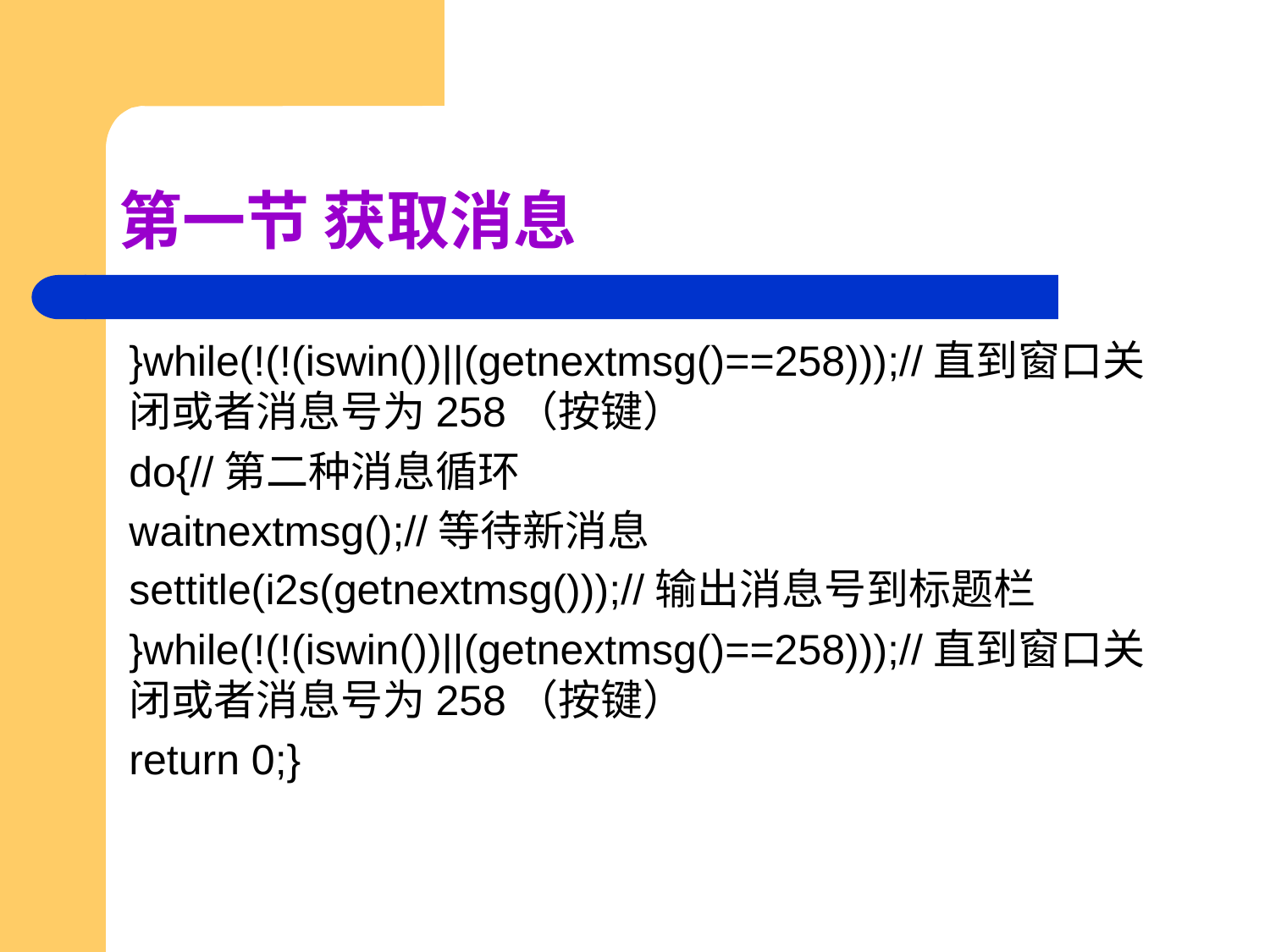

# 第一节 获取消息
}while(!(!(iswin())||(getnextmsg()==258)));//直到窗口关闭或者消息号为258（按键）
do{//第二种消息循环
waitnextmsg();//等待新消息
settitle(i2s(getnextmsg()));//输出消息号到标题栏
}while(!(!(iswin())||(getnextmsg()==258)));//直到窗口关闭或者消息号为258（按键）
return 0;}